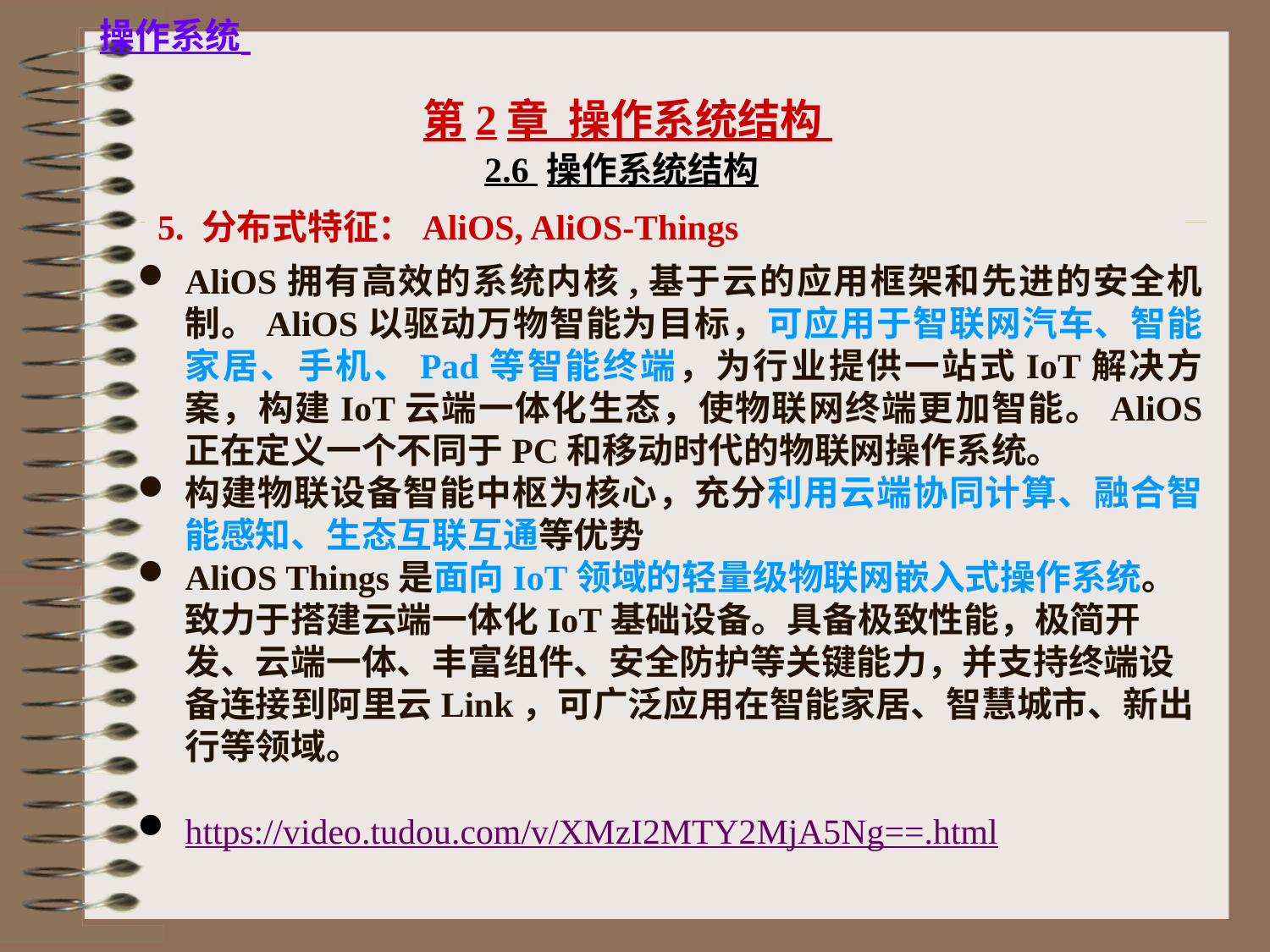

2.6 操作系统结构
5. 分布式特征：AliOS, AliOS-Things
AliOS拥有高效的系统内核,基于云的应用框架和先进的安全机制。AliOS以驱动万物智能为目标，可应用于智联网汽车、智能家居、手机、Pad等智能终端，为行业提供一站式IoT解决方案，构建IoT云端一体化生态，使物联网终端更加智能。AliOS 正在定义一个不同于PC和移动时代的物联网操作系统。
构建物联设备智能中枢为核心，充分利用云端协同计算、融合智能感知、生态互联互通等优势
AliOS Things是面向IoT领域的轻量级物联网嵌入式操作系统。致力于搭建云端一体化IoT基础设备。具备极致性能，极简开发、云端一体、丰富组件、安全防护等关键能力，并支持终端设备连接到阿里云Link，可广泛应用在智能家居、智慧城市、新出行等领域。

https://video.tudou.com/v/XMzI2MTY2MjA5Ng==.html